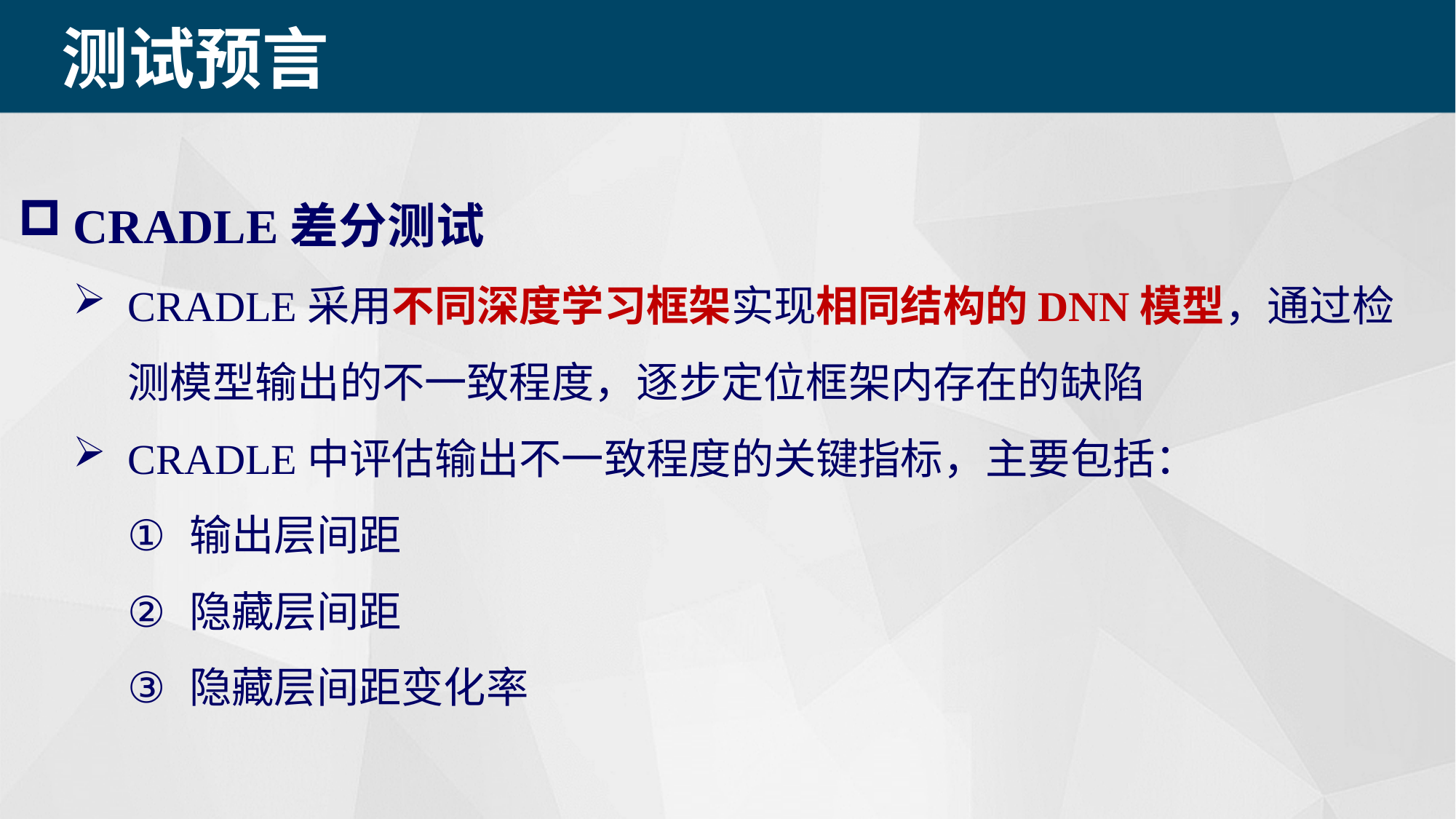

测试预言
CRADLE差分测试
CRADLE采用不同深度学习框架实现相同结构的DNN模型，通过检测模型输出的不一致程度，逐步定位框架内存在的缺陷
CRADLE中评估输出不一致程度的关键指标，主要包括：
输出层间距
隐藏层间距
隐藏层间距变化率